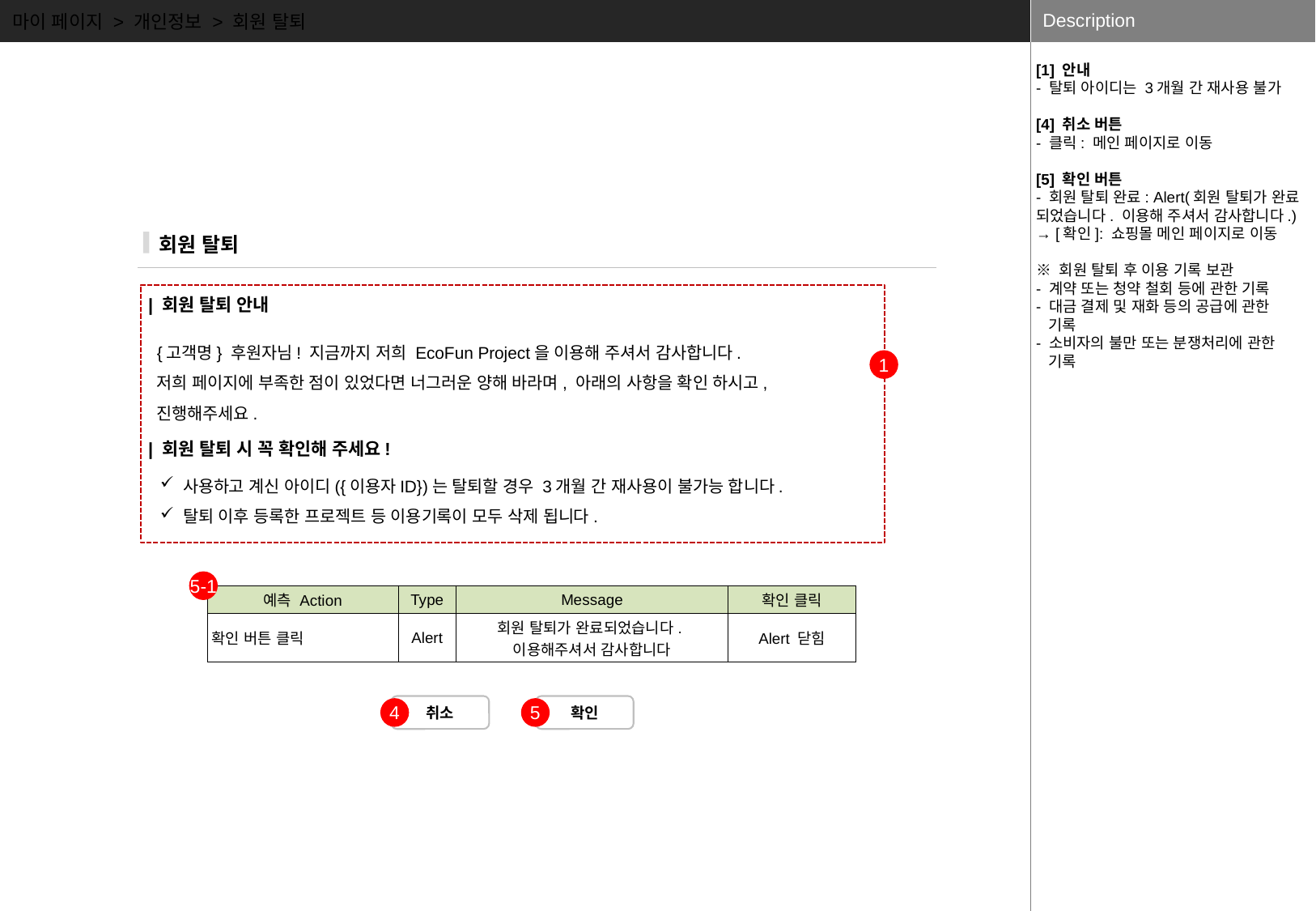

마이 페이지 > 개인정보 > 회원 탈퇴

[1] 안내
- 탈퇴 아이디는 3개월 간 재사용 불가

[4] 취소 버튼
- 클릭: 메인 페이지로 이동

[5] 확인 버튼
- 회원 탈퇴 완료: Alert(회원 탈퇴가 완료 되었습니다. 이용해 주셔서 감사합니다.)  → [확인]: 쇼핑몰 메인 페이지로 이동

※ 회원 탈퇴 후 이용 기록 보관
- 계약 또는 청약 철회 등에 관한 기록
- 대금 결제 및 재화 등의 공급에 관한
  기록
- 소비자의 불만 또는 분쟁처리에 관한
  기록

 회원 탈퇴

| 회원 탈퇴 안내
{고객명} 후원자님! 지금까지 저희 EcoFun Project을 이용해 주셔서 감사합니다.
저희 페이지에 부족한 점이 있었다면 너그러운 양해 바라며, 아래의 사항을 확인 하시고,
진행해주세요.
1
| 회원 탈퇴 시 꼭 확인해 주세요!
사용하고 계신 아이디({이용자ID})는 탈퇴할 경우 3개월 간 재사용이 불가능 합니다.
탈퇴 이후 등록한 프로젝트 등 이용기록이 모두 삭제 됩니다.
5-1
| 예측 Action | Type | Message | 확인 클릭 |
| --- | --- | --- | --- |
| 확인 버튼 클릭 | Alert | 회원 탈퇴가 완료되었습니다. 이용해주셔서 감사합니다 | Alert 닫힘 |
취소
확인
4
5